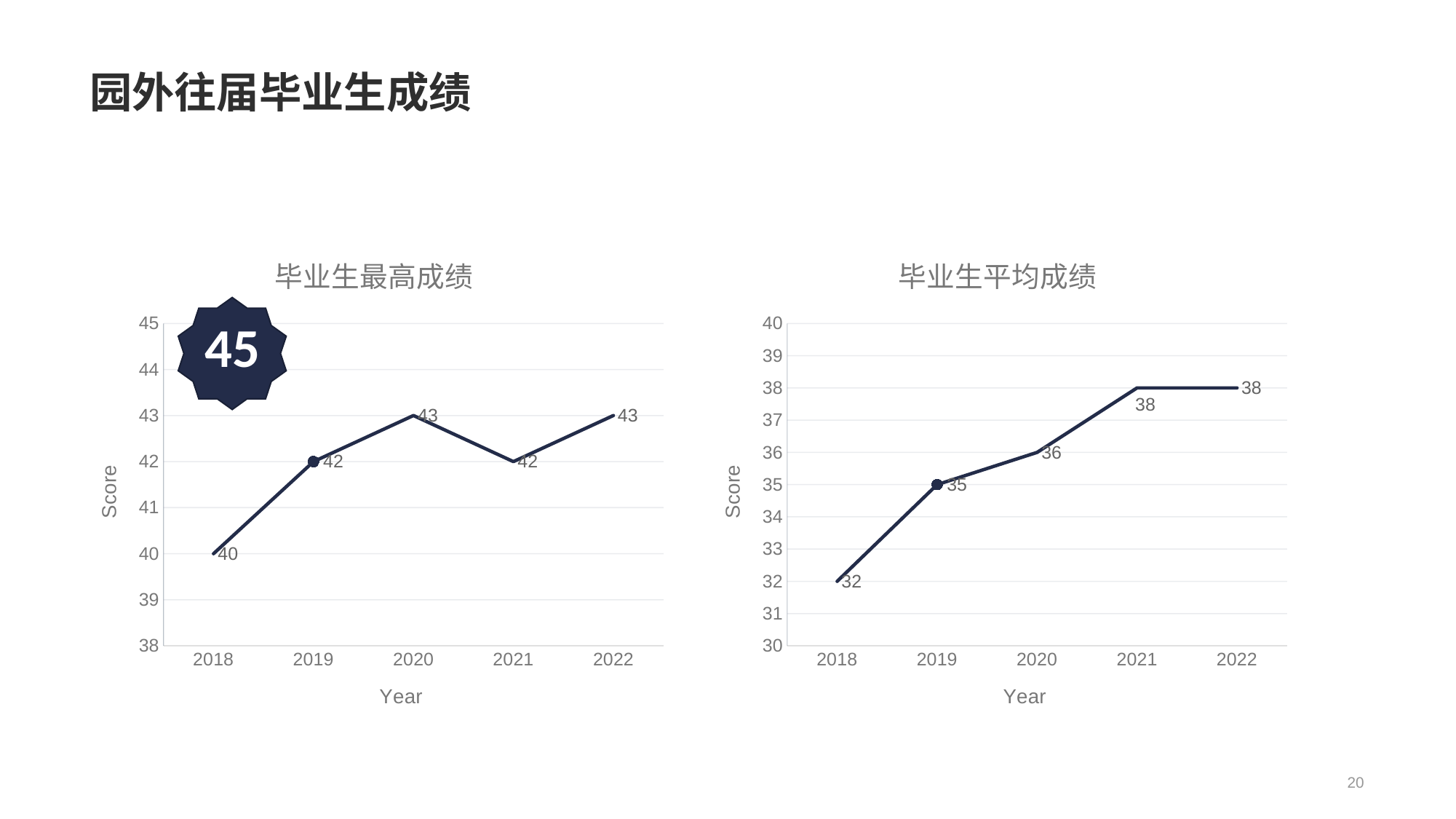

# 园外往届毕业生成绩

### Chart: 毕业生最高成绩

| Category | Text |
|---|---|
| 2018 | 40.0 |
| 2019 | 42.0 |
| 2020 | 43.0 |
| 2021 | 42.0 |
| 2022 | 43.0 |

### Chart: 毕业生平均成绩

| Category | Text |
|---|---|
| 2018 | 32.0 |
| 2019 | 35.0 |
| 2020 | 36.0 |
| 2021 | 38.0 |
| 2022 | 38.0 |
20